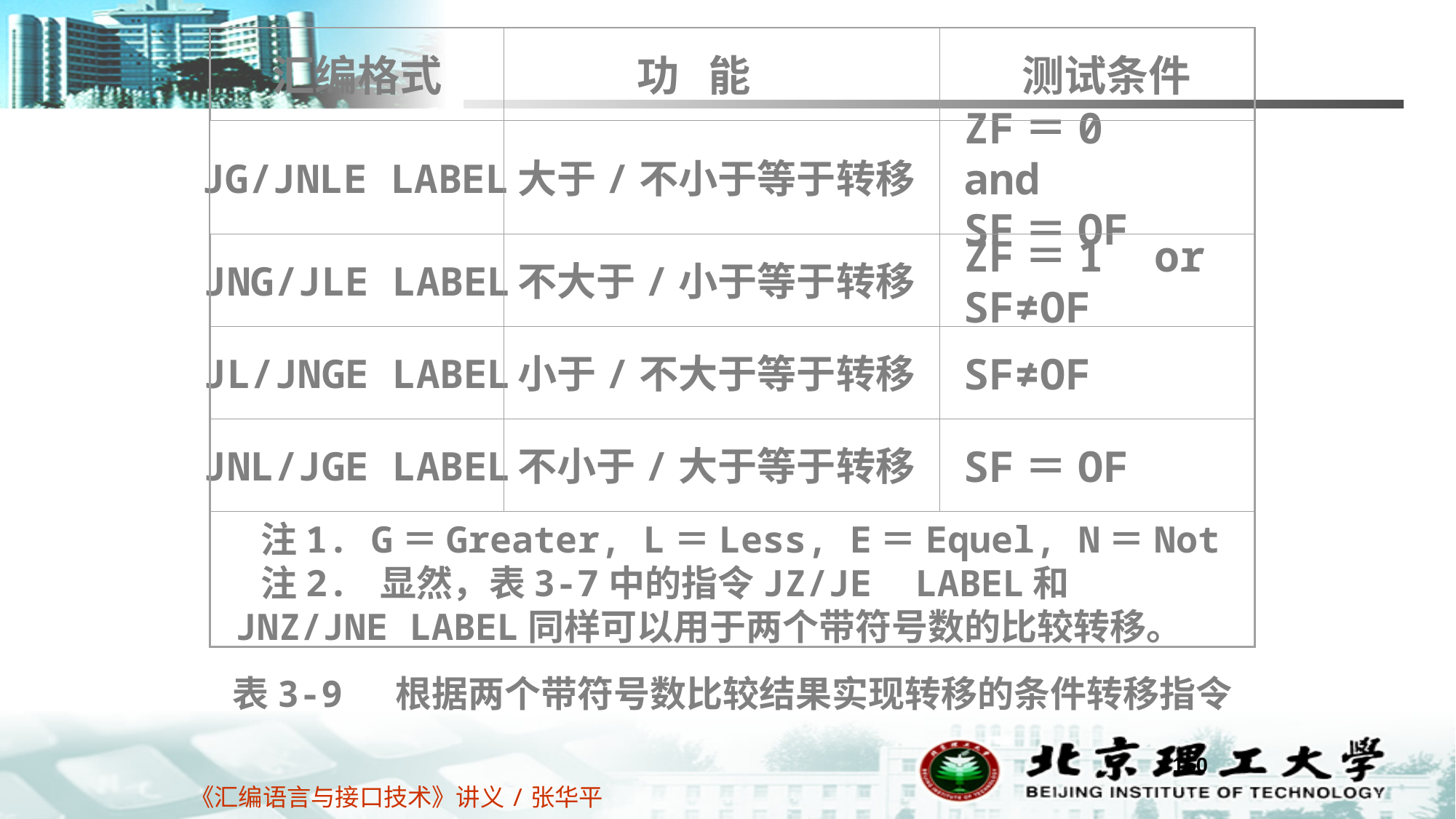

汇编格式

	功   能

 测试条件

JG/JNLE LABEL

大于/不小于等于转移

ZF＝0  and
SF＝OF

JNG/JLE LABEL

不大于/小于等于转移

ZF＝1  or
SF≠OF

JL/JNGE LABEL

小于/不大于等于转移

SF≠OF

JNL/JGE LABEL

不小于/大于等于转移

SF＝OF

  注1. G＝Greater, L＝Less, E＝Equel, N＝Not
  注2. 显然，表3-7中的指令JZ/JE  LABEL和 JNZ/JNE LABEL同样可以用于两个带符号数的比较转移。
表3-9  根据两个带符号数比较结果实现转移的条件转移指令
150